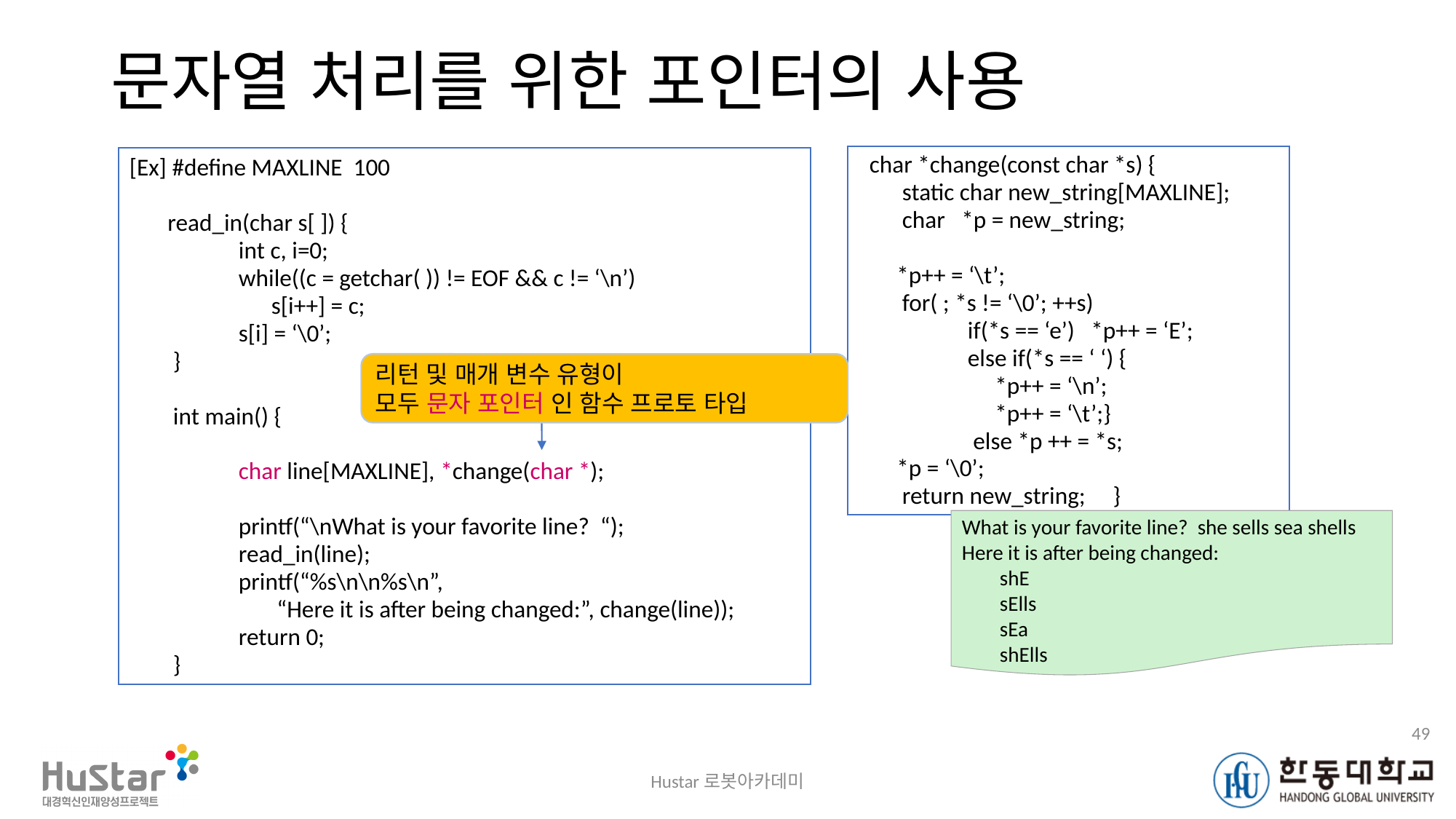

# 문자열 처리를 위한 포인터의 사용

  char *change(const char *s) {
        static char new_string[MAXLINE];
        char   *p = new_string;

       *p++ = ‘\t’;
        for( ; *s != ‘\0’; ++s)
	if(*s == ‘e’)   *p++ = ‘E’;
	else if(*s == ‘ ‘) {
	     *p++ = ‘\n’;
	     *p++ = ‘\t’;}
	 else *p ++ = *s;
       *p = ‘\0’;
        return new_string;     }
[Ex] #define MAXLINE  100

       read_in(char s[ ]) {
	int c, i=0;
	while((c = getchar( )) != EOF && c != ‘\n’)
	      s[i++] = c;
	s[i] = ‘\0’;
        }

        int main() {

	char line[MAXLINE], *change(char *);

	printf(“\nWhat is your favorite line?  “);
	read_in(line);
	printf(“%s\n\n%s\n”,
	       “Here it is after being changed:”, change(line));
	return 0;
        }
리턴 및 매개 변수 유형이
모두 문자 포인터 인 함수 프로토 타입

What is your favorite line?  she sells sea shells
Here it is after being changed:
        shE
        sElls
        sEa
        shElls
49
Hustar로봇아카데미